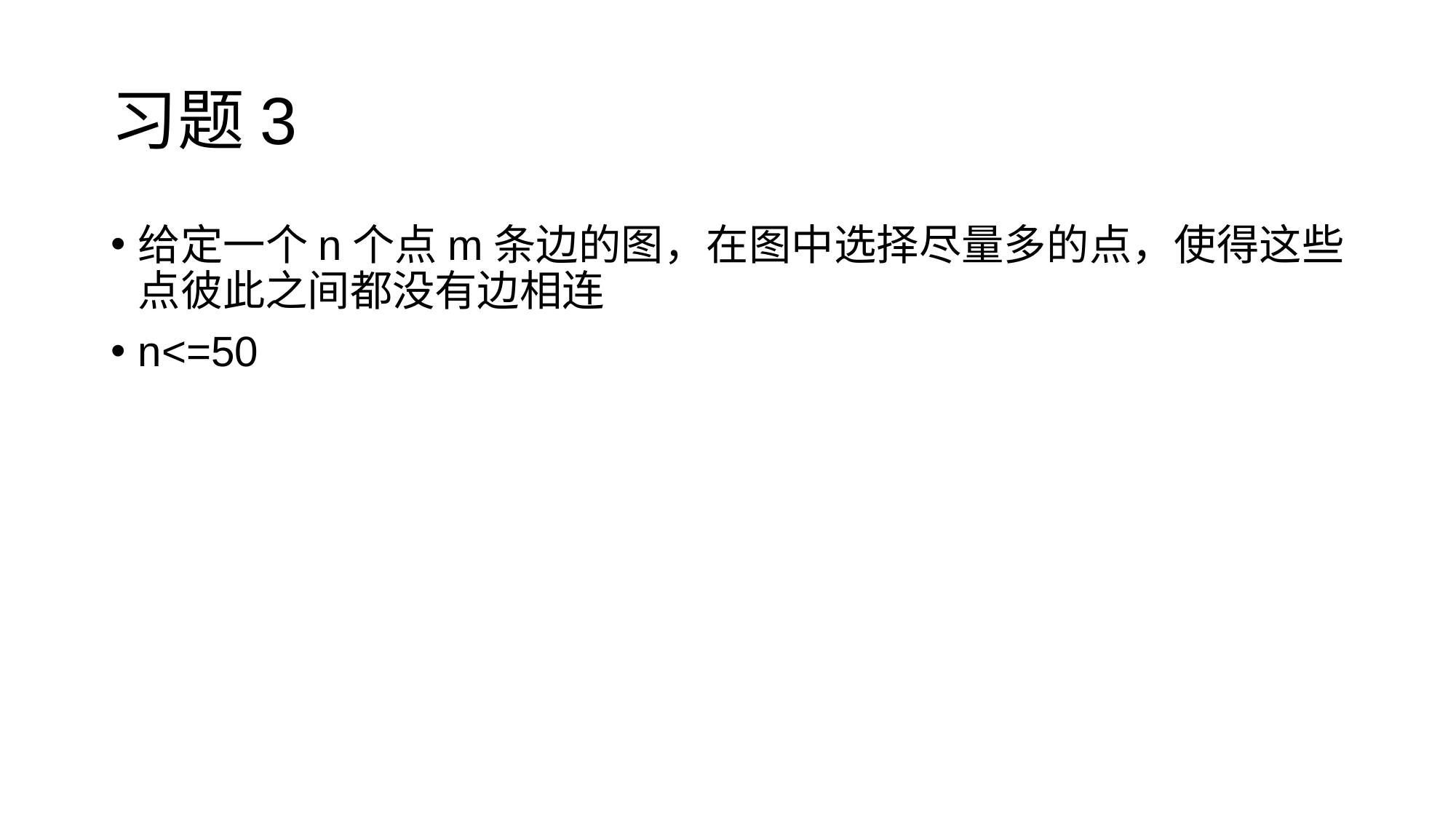

# 习题3
给定一个n个点m条边的图，在图中选择尽量多的点，使得这些点彼此之间都没有边相连
n<=50